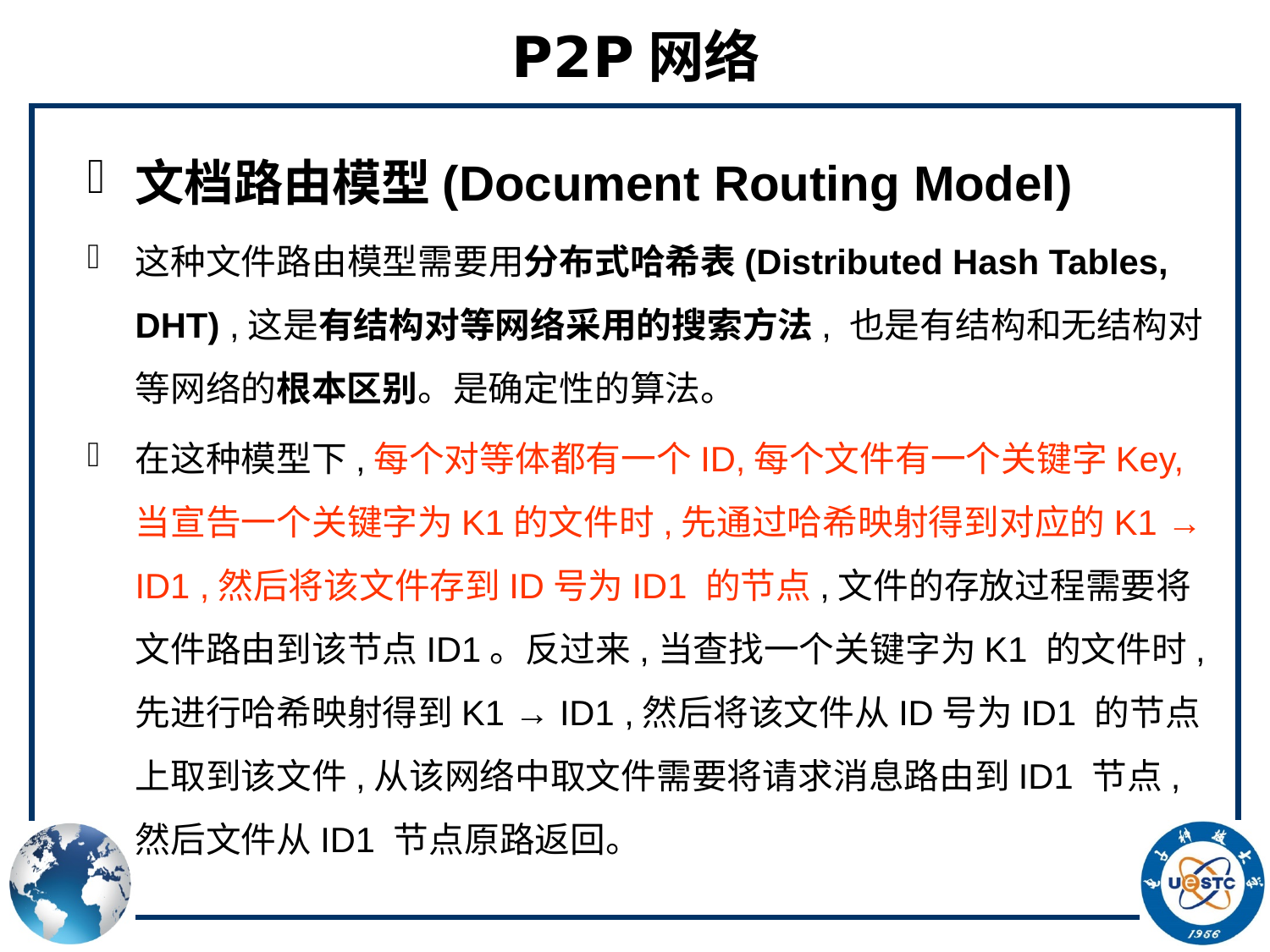

# P2P网络
文档路由模型(Document Routing Model)
这种文件路由模型需要用分布式哈希表(Distributed Hash Tables, DHT) ,这是有结构对等网络采用的搜索方法, 也是有结构和无结构对等网络的根本区别。是确定性的算法。
在这种模型下,每个对等体都有一个ID,每个文件有一个关键字Key,当宣告一个关键字为K1的文件时,先通过哈希映射得到对应的K1 → ID1 ,然后将该文件存到ID号为ID1 的节点,文件的存放过程需要将文件路由到该节点ID1。反过来,当查找一个关键字为K1 的文件时,先进行哈希映射得到K1 → ID1 ,然后将该文件从ID号为ID1 的节点上取到该文件,从该网络中取文件需要将请求消息路由到ID1 节点,然后文件从ID1 节点原路返回。